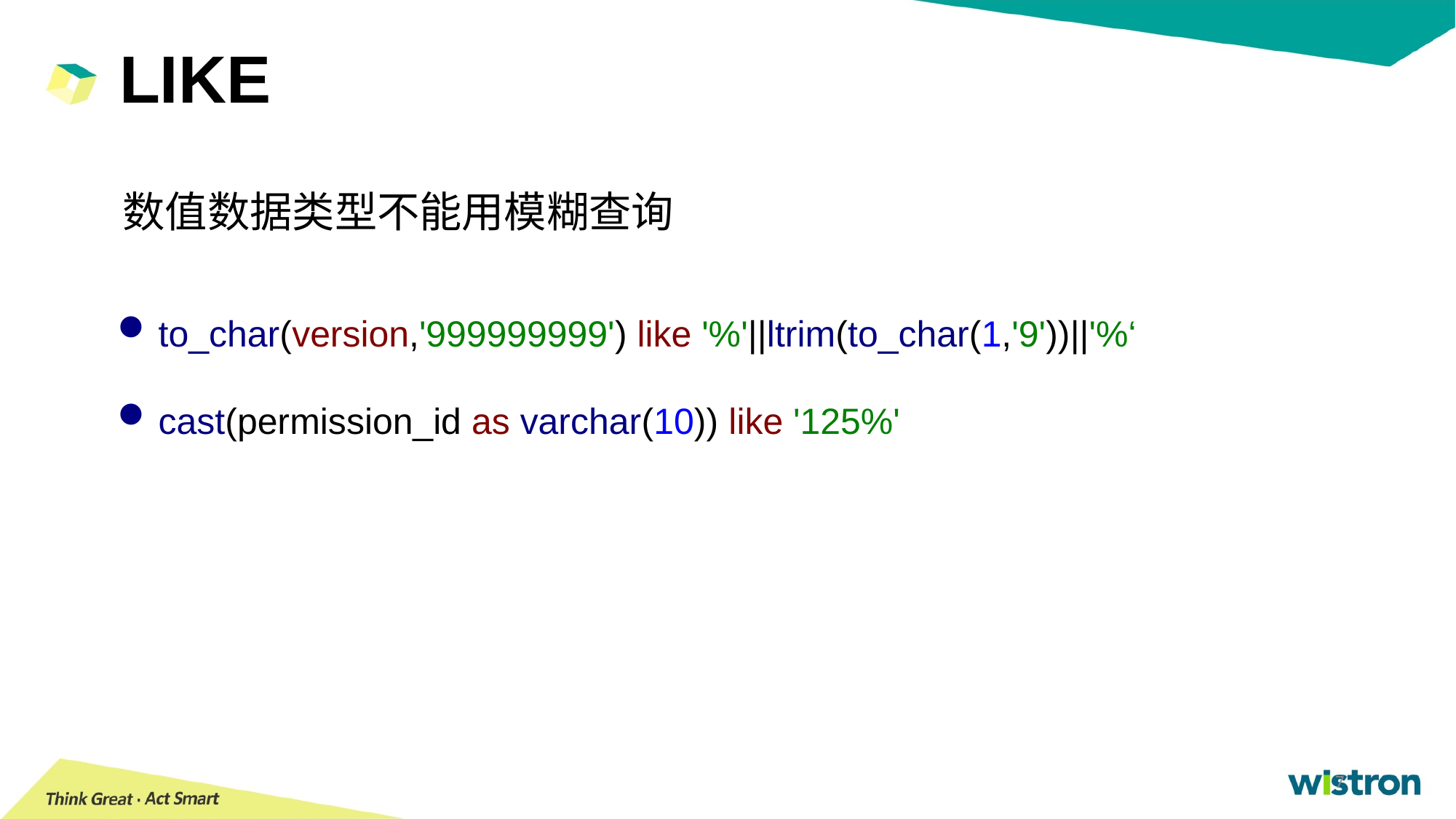

LIKE
数值数据类型不能用模糊查询
to_char(version,'999999999') like '%'||ltrim(to_char(1,'9'))||'%‘

cast(permission_id as varchar(10)) like '125%'
7